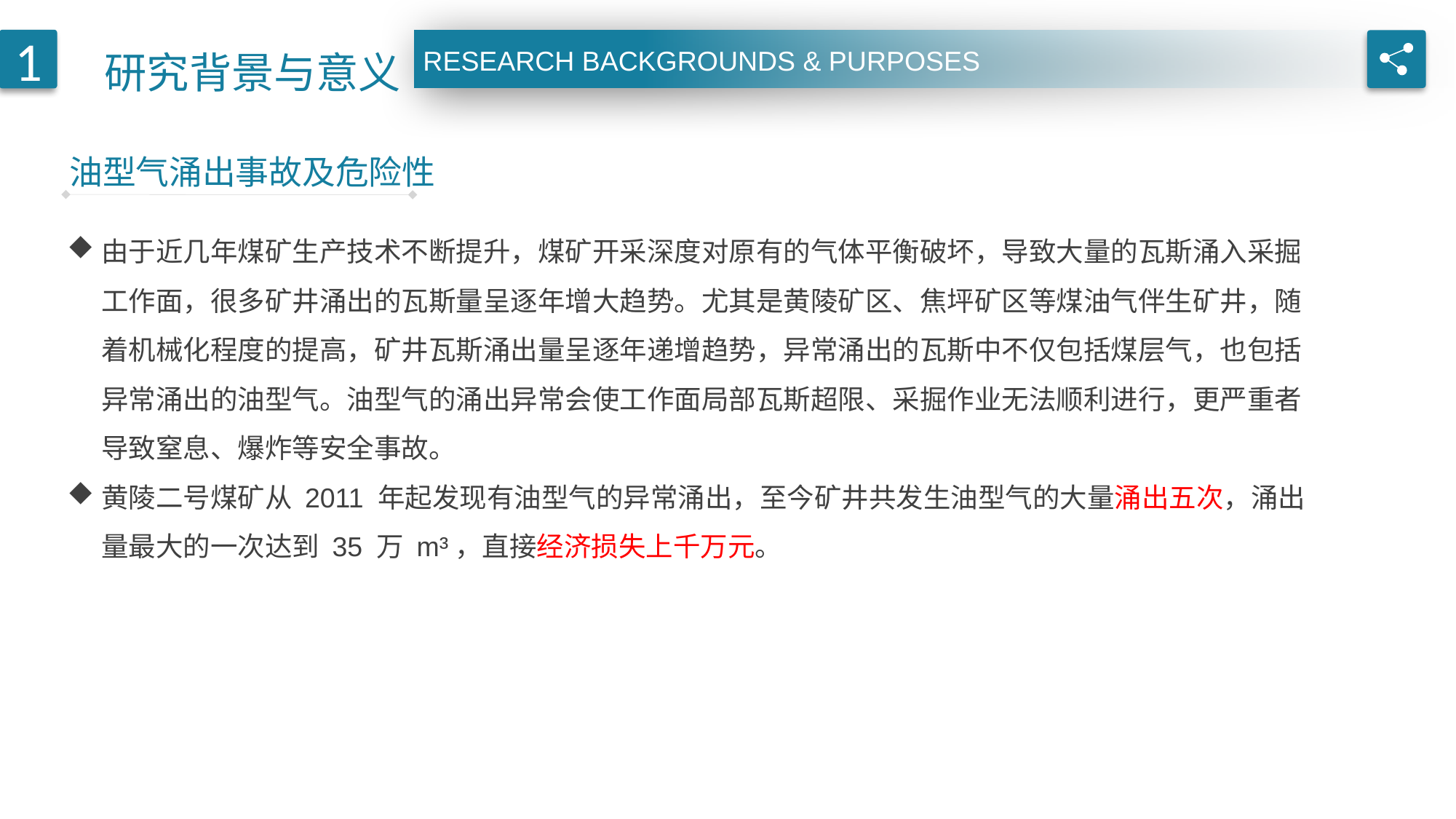

研究背景与意义
1

RESEARCH BACKGROUNDS & PURPOSES

油型气涌出事故及危险性
由于近几年煤矿生产技术不断提升，煤矿开采深度对原有的气体平衡破坏，导致大量的瓦斯涌入采掘工作面，很多矿井涌出的瓦斯量呈逐年增大趋势。尤其是黄陵矿区、焦坪矿区等煤油气伴生矿井，随着机械化程度的提高，矿井瓦斯涌出量呈逐年递增趋势，异常涌出的瓦斯中不仅包括煤层气，也包括异常涌出的油型气。油型气的涌出异常会使工作面局部瓦斯超限、采掘作业无法顺利进行，更严重者导致窒息、爆炸等安全事故。
黄陵二号煤矿从 2011 年起发现有油型气的异常涌出，至今矿井共发生油型气的大量涌出五次，涌出量最大的一次达到 35 万 m³，直接经济损失上千万元。